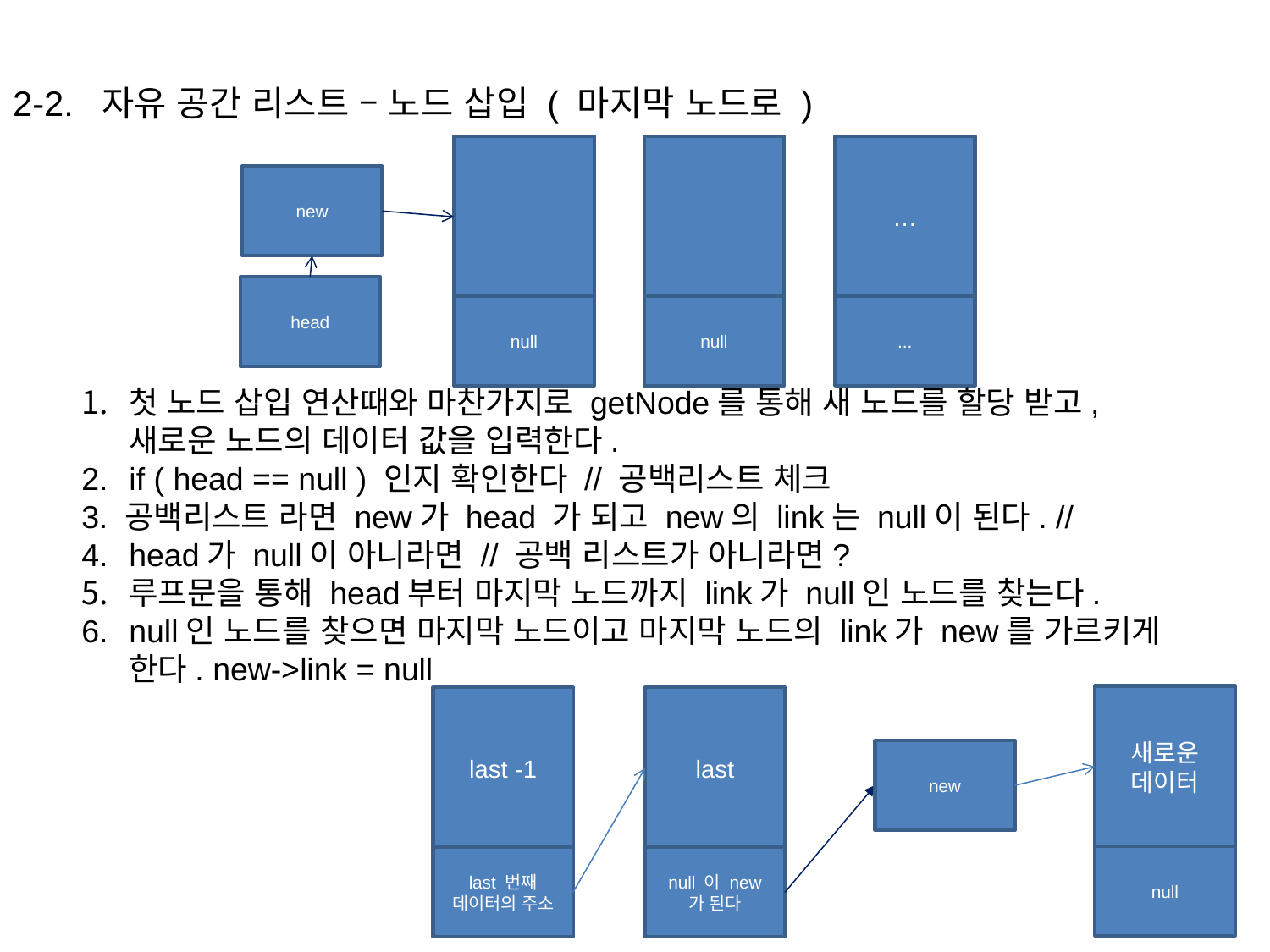

2-2.  자유 공간 리스트 – 노드 삽입 ( 마지막 노드로 )

…
new
head
null
null
...
첫 노드 삽입 연산때와 마찬가지로 getNode를 통해 새 노드를 할당 받고, 새로운 노드의 데이터 값을 입력한다.
if ( head == null ) 인지 확인한다 // 공백리스트 체크
3. 공백리스트 라면 new가 head 가 되고 new의 link는 null이 된다. //
head가 null이 아니라면 // 공백 리스트가 아니라면?
루프문을 통해 head부터 마지막 노드까지 link가 null인 노드를 찾는다.
null인 노드를 찾으면 마지막 노드이고 마지막 노드의 link가 new를 가르키게 한다. new->link = null
새로운 데이터
last -1
last
new
null
last 번째 데이터의 주소
null 이 new 가 된다